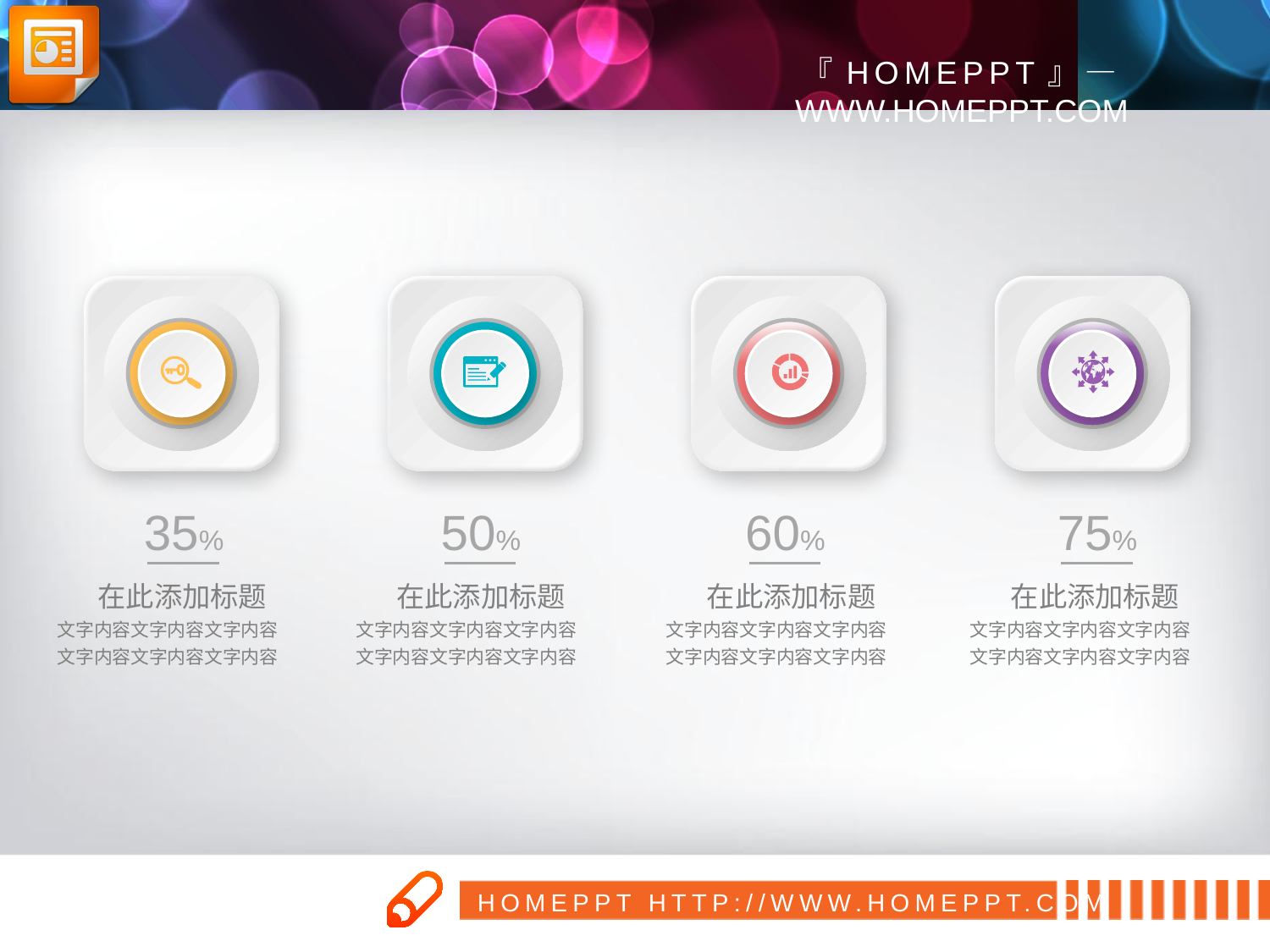

35%
50%
60%
75%
在此添加标题
文字内容文字内容文字内容
文字内容文字内容文字内容
在此添加标题
文字内容文字内容文字内容
文字内容文字内容文字内容
在此添加标题
文字内容文字内容文字内容
文字内容文字内容文字内容
在此添加标题
文字内容文字内容文字内容
文字内容文字内容文字内容